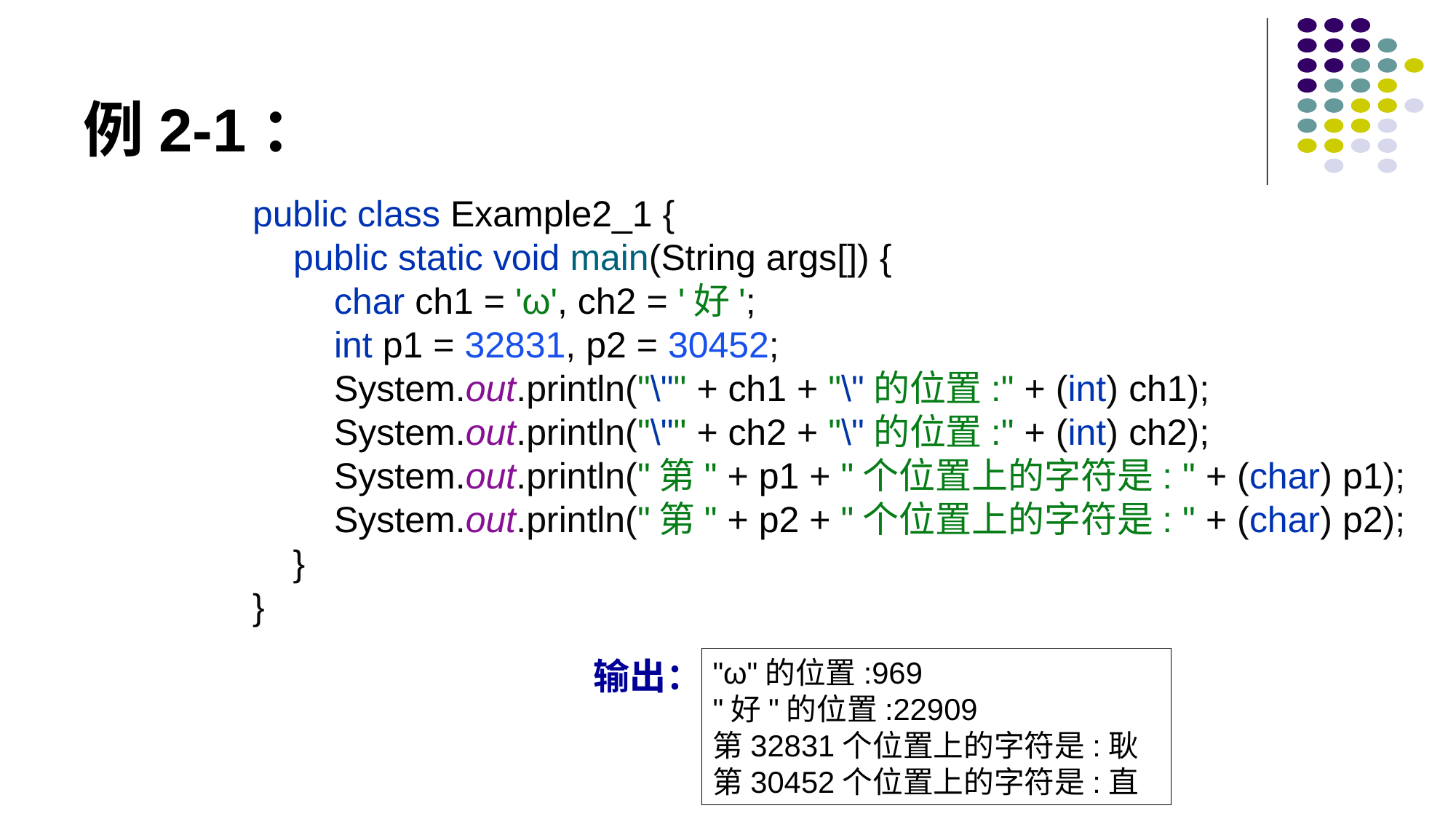

# 例2-1：
public class Example2_1 {
    public static void main(String args[]) {
        char ch1 = 'ω', ch2 = '好';
        int p1 = 32831, p2 = 30452;
        System.out.println("\"" + ch1 + "\"的位置:" + (int) ch1);
        System.out.println("\"" + ch2 + "\"的位置:" + (int) ch2);
        System.out.println("第" + p1 + "个位置上的字符是: " + (char) p1);
        System.out.println("第" + p2 + "个位置上的字符是: " + (char) p2);
    }
}
输出：
"ω"的位置:969
"好"的位置:22909
第32831个位置上的字符是:耿
第30452个位置上的字符是:直
37